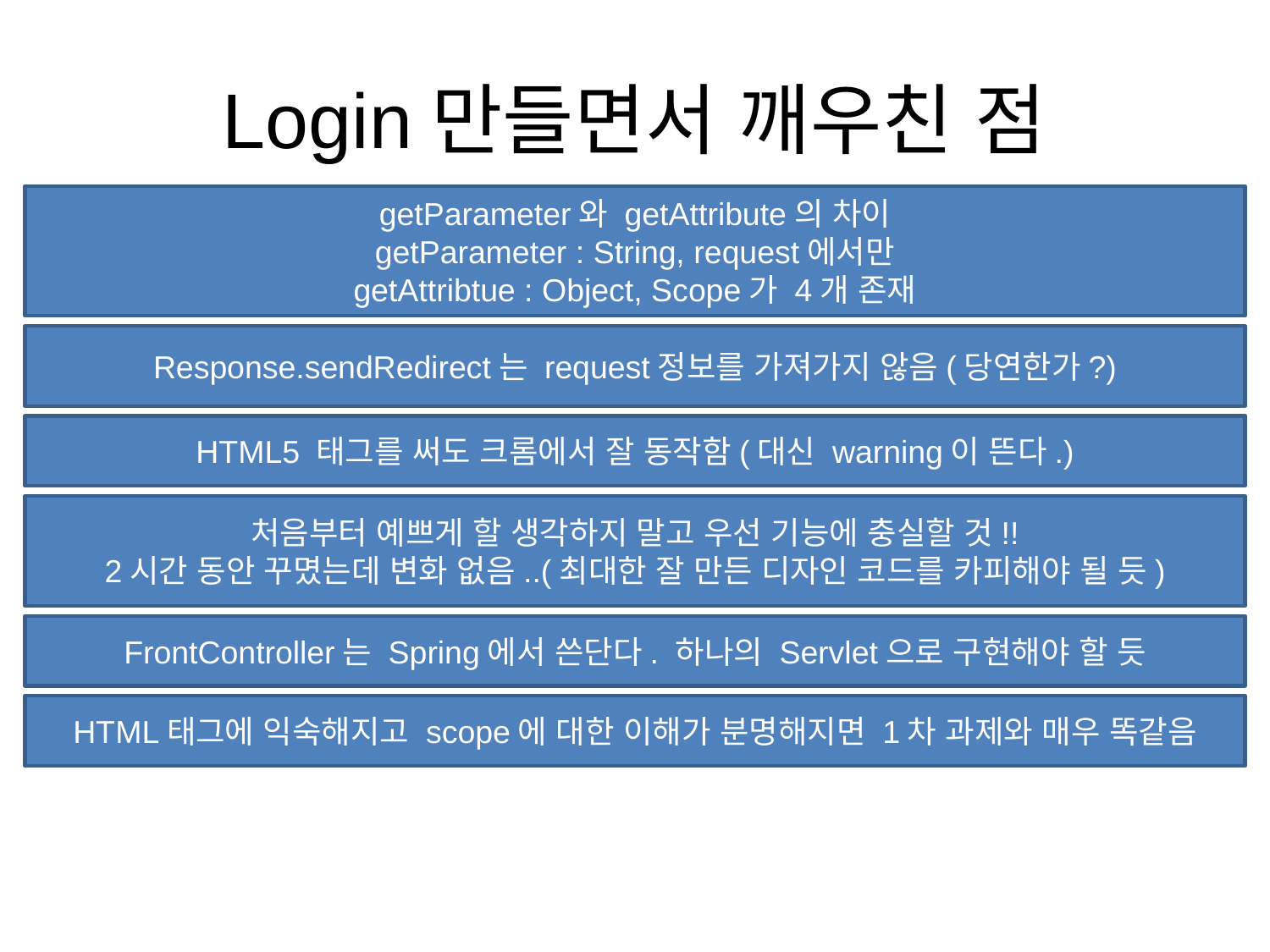

# Login만들면서 깨우친 점
getParameter와 getAttribute의 차이
getParameter : String, request에서만
getAttribtue : Object, Scope가 4개 존재
Response.sendRedirect는 request정보를 가져가지 않음(당연한가?)
HTML5 태그를 써도 크롬에서 잘 동작함(대신 warning이 뜬다.)
처음부터 예쁘게 할 생각하지 말고 우선 기능에 충실할 것!!
2시간 동안 꾸몄는데 변화 없음..(최대한 잘 만든 디자인 코드를 카피해야 될 듯)
FrontController는 Spring에서 쓴단다. 하나의 Servlet으로 구현해야 할 듯
HTML태그에 익숙해지고 scope에 대한 이해가 분명해지면 1차 과제와 매우 똑같음